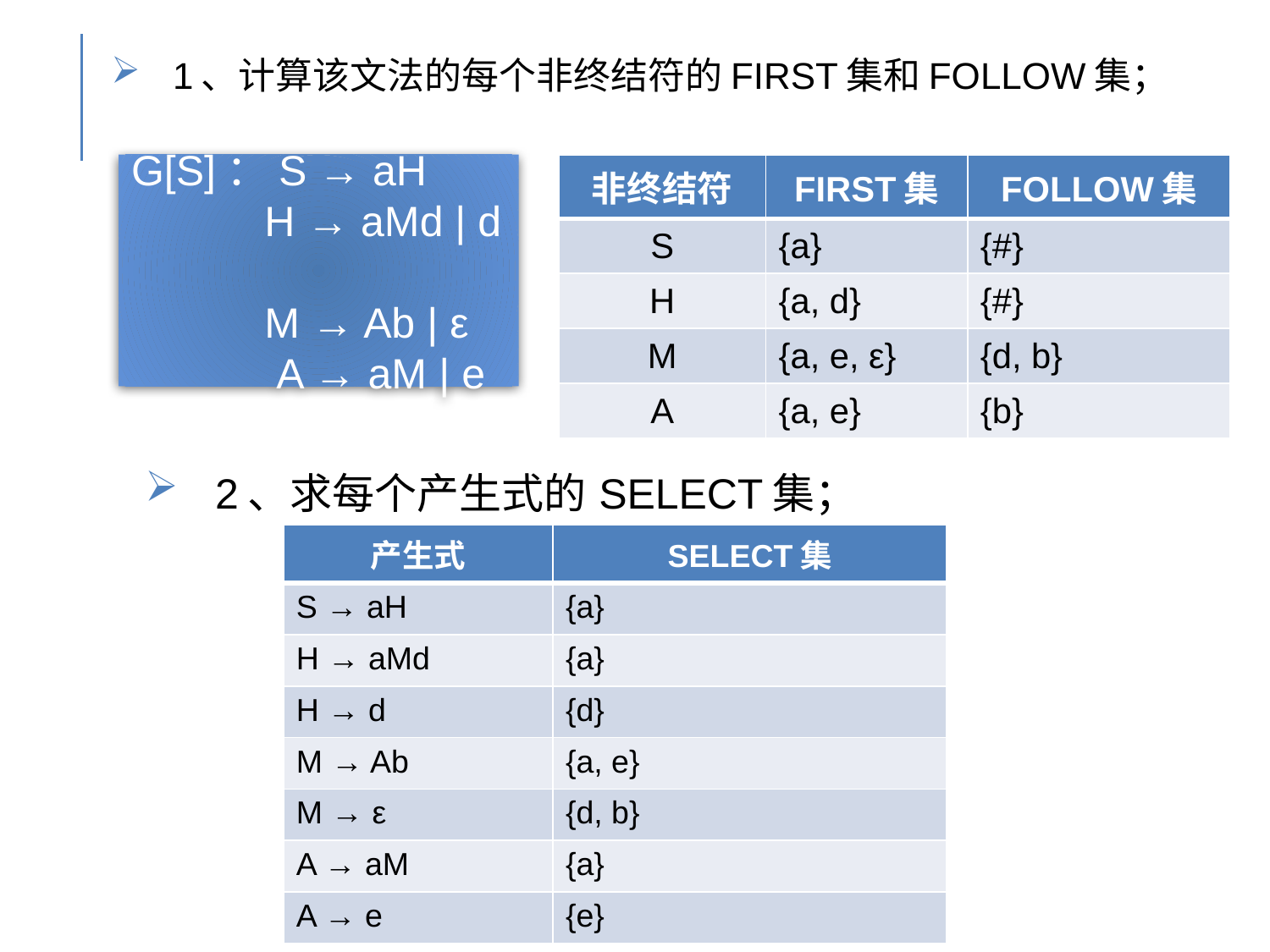

1、计算该文法的每个非终结符的FIRST集和FOLLOW集；

G[S]：S → aH
      H → aMd | d
      M → Ab | ε
       A → aM | e
| 非终结符 | FIRST集 | FOLLOW集 |
| --- | --- | --- |
| S | {a} | {#} |
| H | {a, d} | {#} |
| M | {a, e, ε} | {d, b} |
| A | {a, e} | {b} |
2、求每个产生式的SELECT集；
| 产生式 | SELECT集 |
| --- | --- |
| S → aH | {a} |
| H → aMd | {a} |
| H → d | {d} |
| M → Ab | {a, e} |
| M → ε | {d, b} |
| A → aM | {a} |
| A → e | {e} |
15